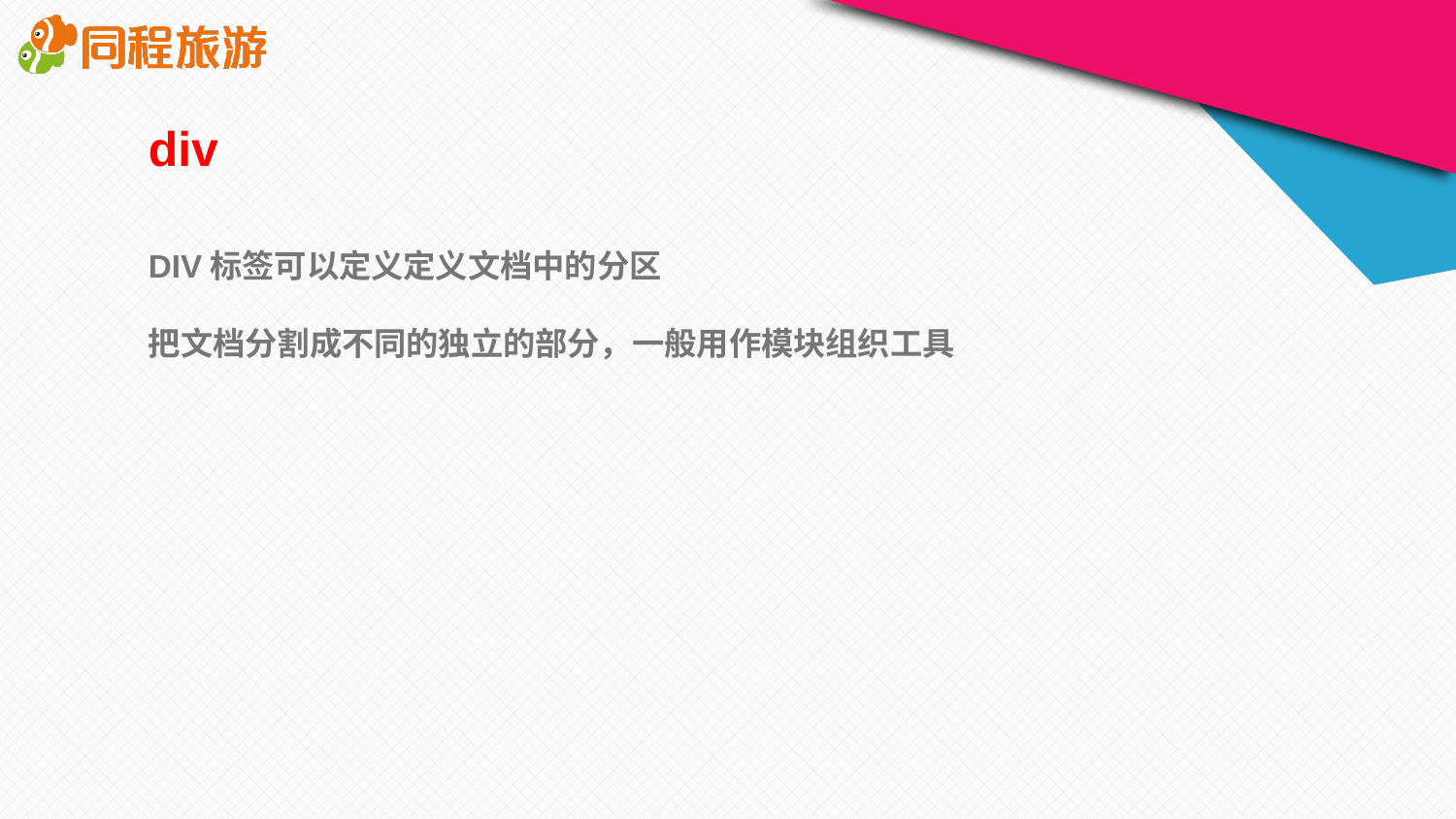

div
DIV标签可以定义定义文档中的分区

把文档分割成不同的独立的部分，一般用作模块组织工具